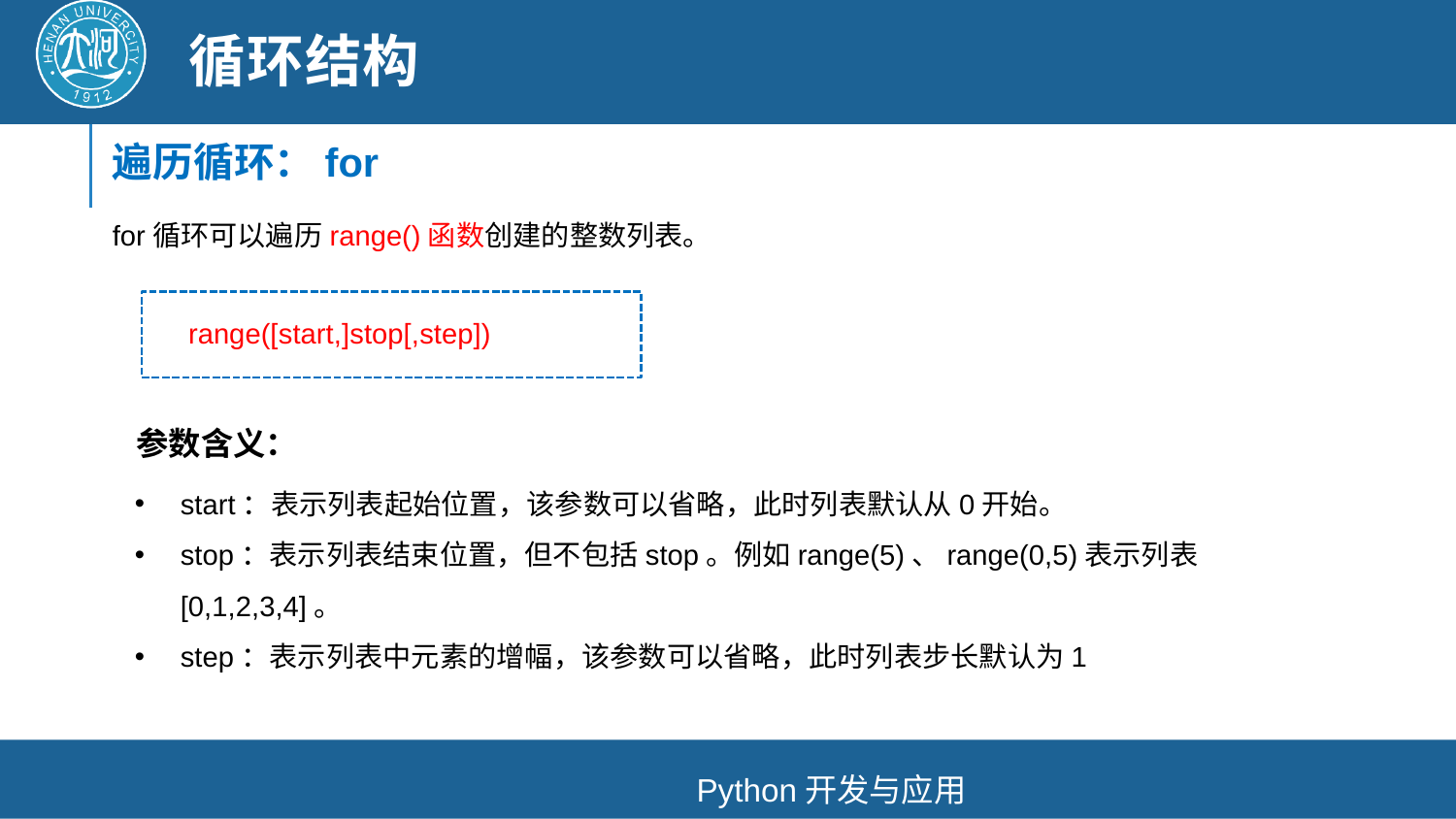

# 循环结构
遍历循环：for
for循环可以遍历range()函数创建的整数列表。

range([start,]stop[,step])
参数含义：
start：表示列表起始位置，该参数可以省略，此时列表默认从0开始。
stop：表示列表结束位置，但不包括stop。例如range(5)、range(0,5)表示列表[0,1,2,3,4]。
step：表示列表中元素的增幅，该参数可以省略，此时列表步长默认为1

Python开发与应用
86